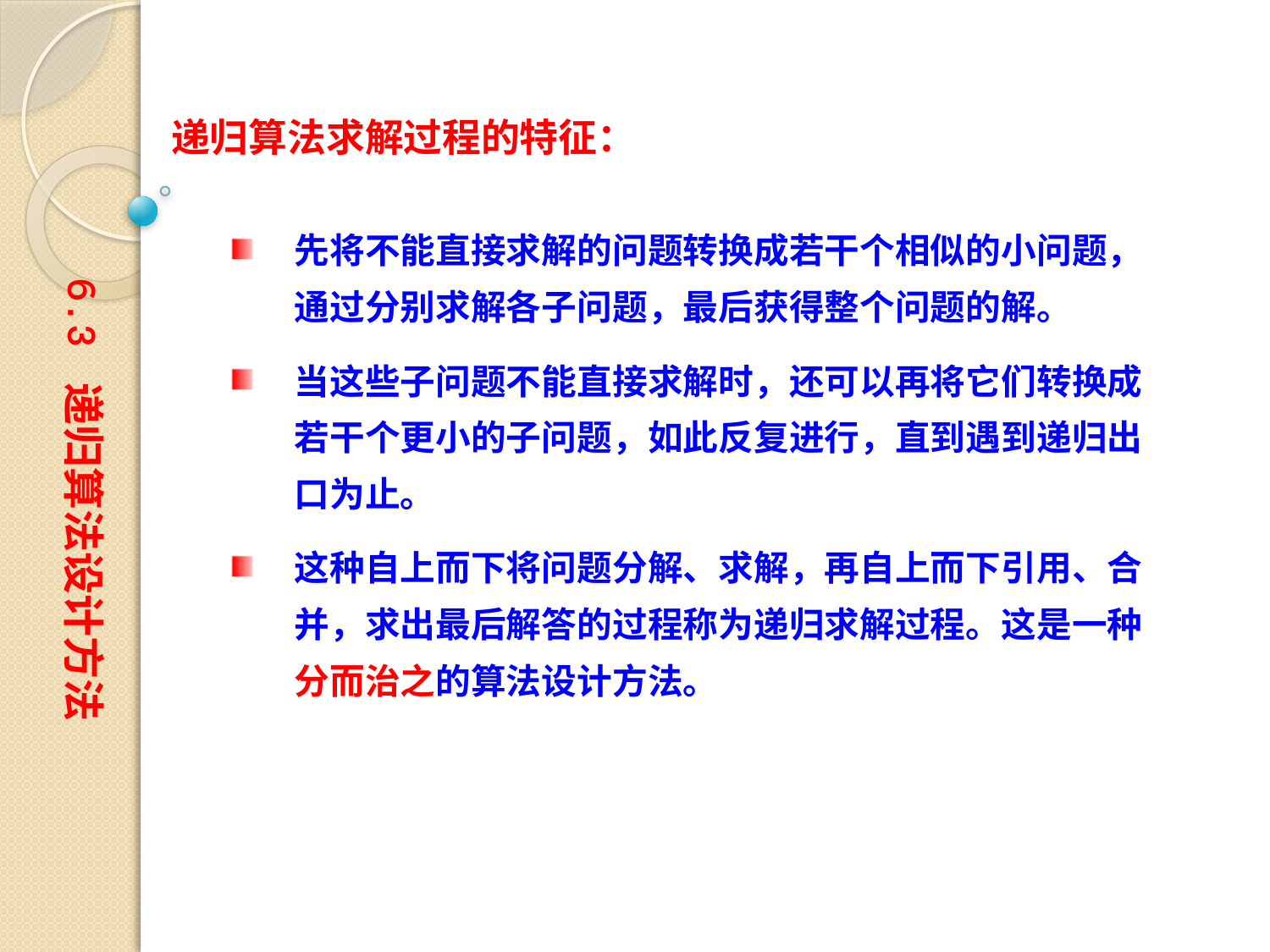

递归算法求解过程的特征：
先将不能直接求解的问题转换成若干个相似的小问题，通过分别求解各子问题，最后获得整个问题的解。
当这些子问题不能直接求解时，还可以再将它们转换成若干个更小的子问题，如此反复进行，直到遇到递归出口为止。
这种自上而下将问题分解、求解，再自上而下引用、合并，求出最后解答的过程称为递归求解过程。这是一种分而治之的算法设计方法。
6.3 递归算法设计方法